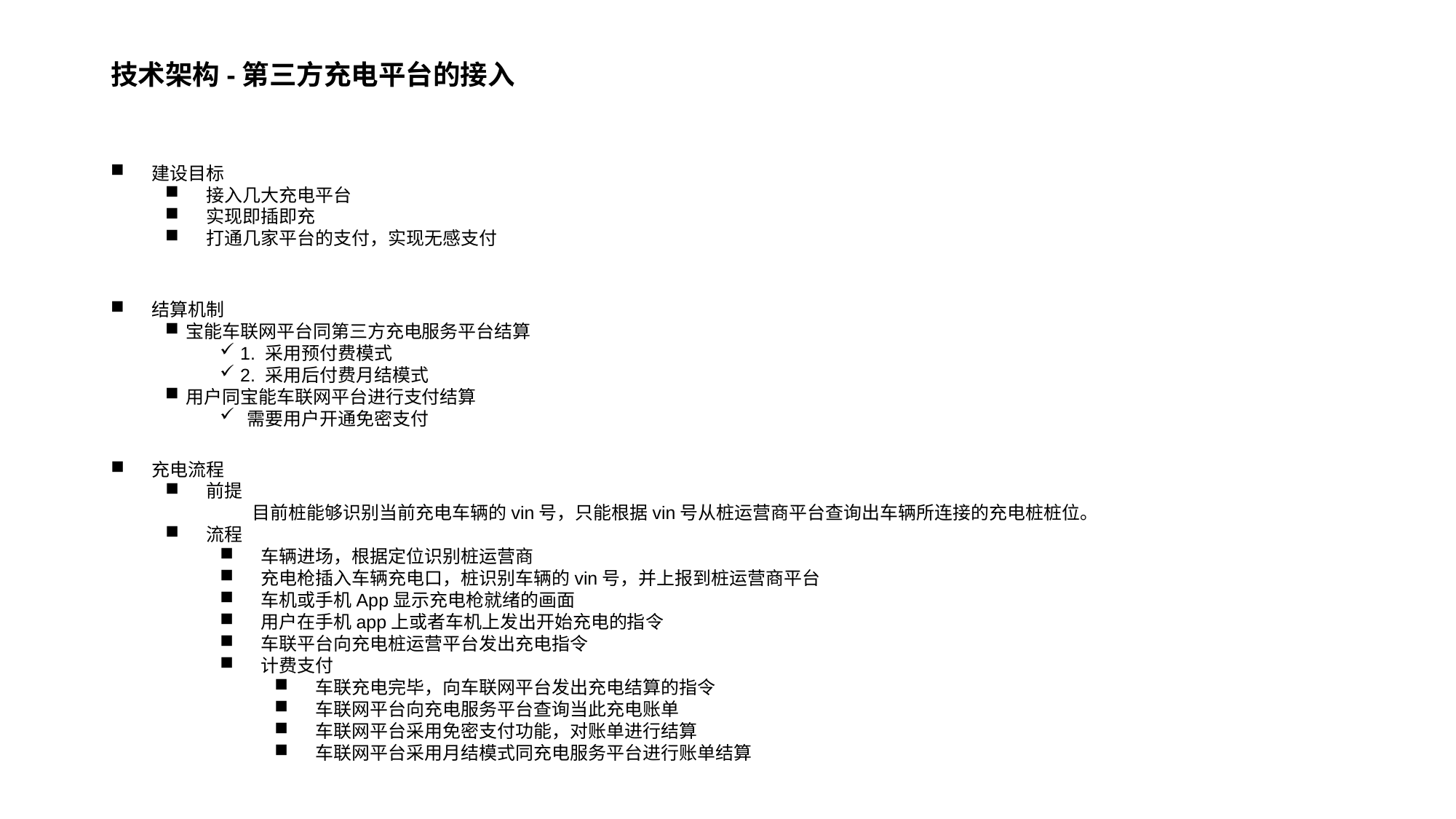

# 技术架构-第三方充电平台的接入
建设目标
接入几大充电平台
实现即插即充
打通几家平台的支付，实现无感支付
结算机制
宝能车联网平台同第三方充电服务平台结算
1. 采用预付费模式
2. 采用后付费月结模式
用户同宝能车联网平台进行支付结算
需要用户开通免密支付
充电流程
前提
       目前桩能够识别当前充电车辆的vin号，只能根据vin号从桩运营商平台查询出车辆所连接的充电桩桩位。
流程
车辆进场，根据定位识别桩运营商
充电枪插入车辆充电口，桩识别车辆的vin号，并上报到桩运营商平台
车机或手机App显示充电枪就绪的画面
用户在手机app上或者车机上发出开始充电的指令
车联平台向充电桩运营平台发出充电指令
计费支付
车联充电完毕，向车联网平台发出充电结算的指令
车联网平台向充电服务平台查询当此充电账单
车联网平台采用免密支付功能，对账单进行结算
车联网平台采用月结模式同充电服务平台进行账单结算